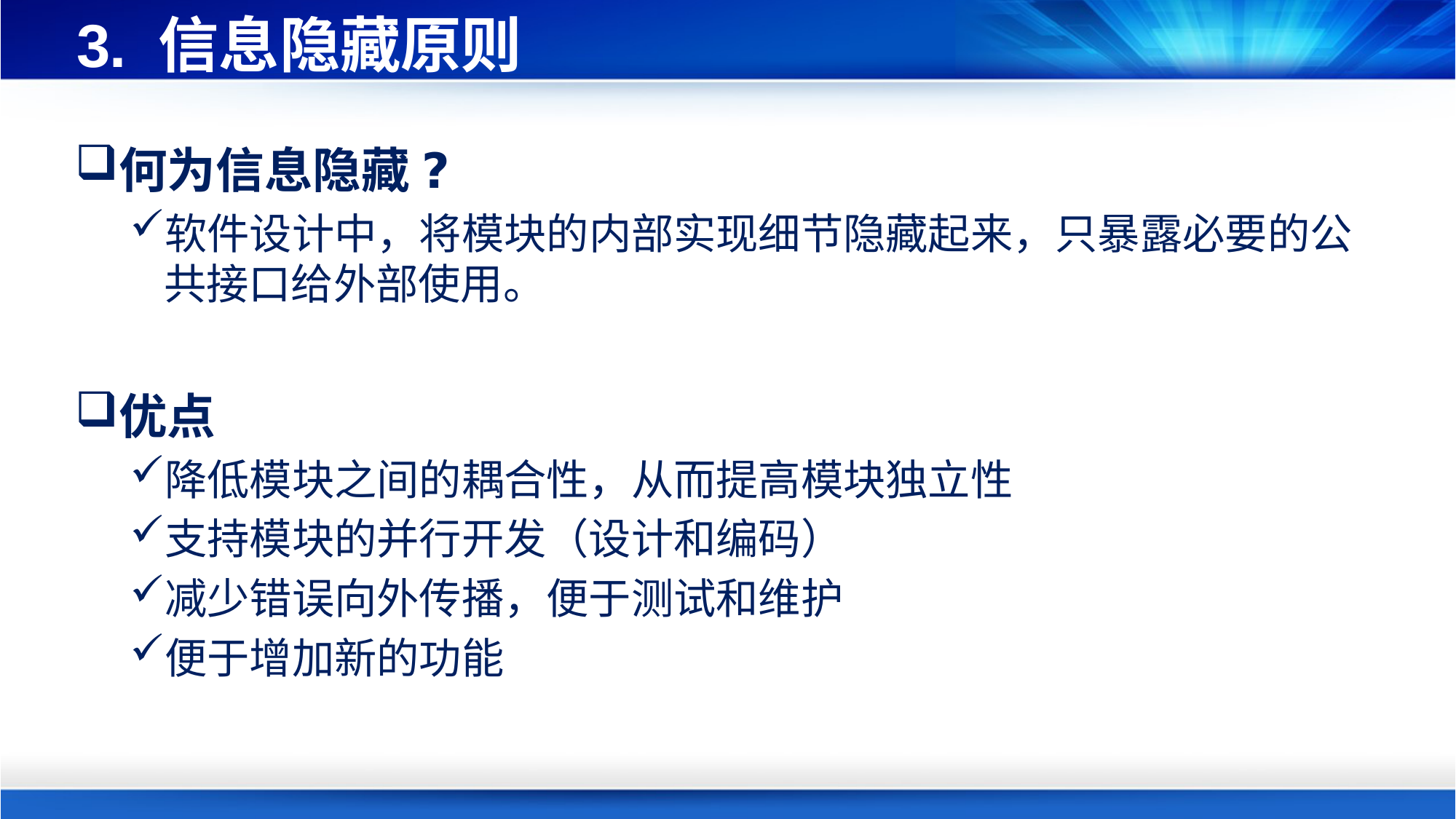

# 3. 信息隐藏原则
何为信息隐藏?
软件设计中，将模块的内部实现细节隐藏起来，只暴露必要的公共接口给外部使用。

优点
降低模块之间的耦合性，从而提高模块独立性
支持模块的并行开发（设计和编码）
减少错误向外传播，便于测试和维护
便于增加新的功能